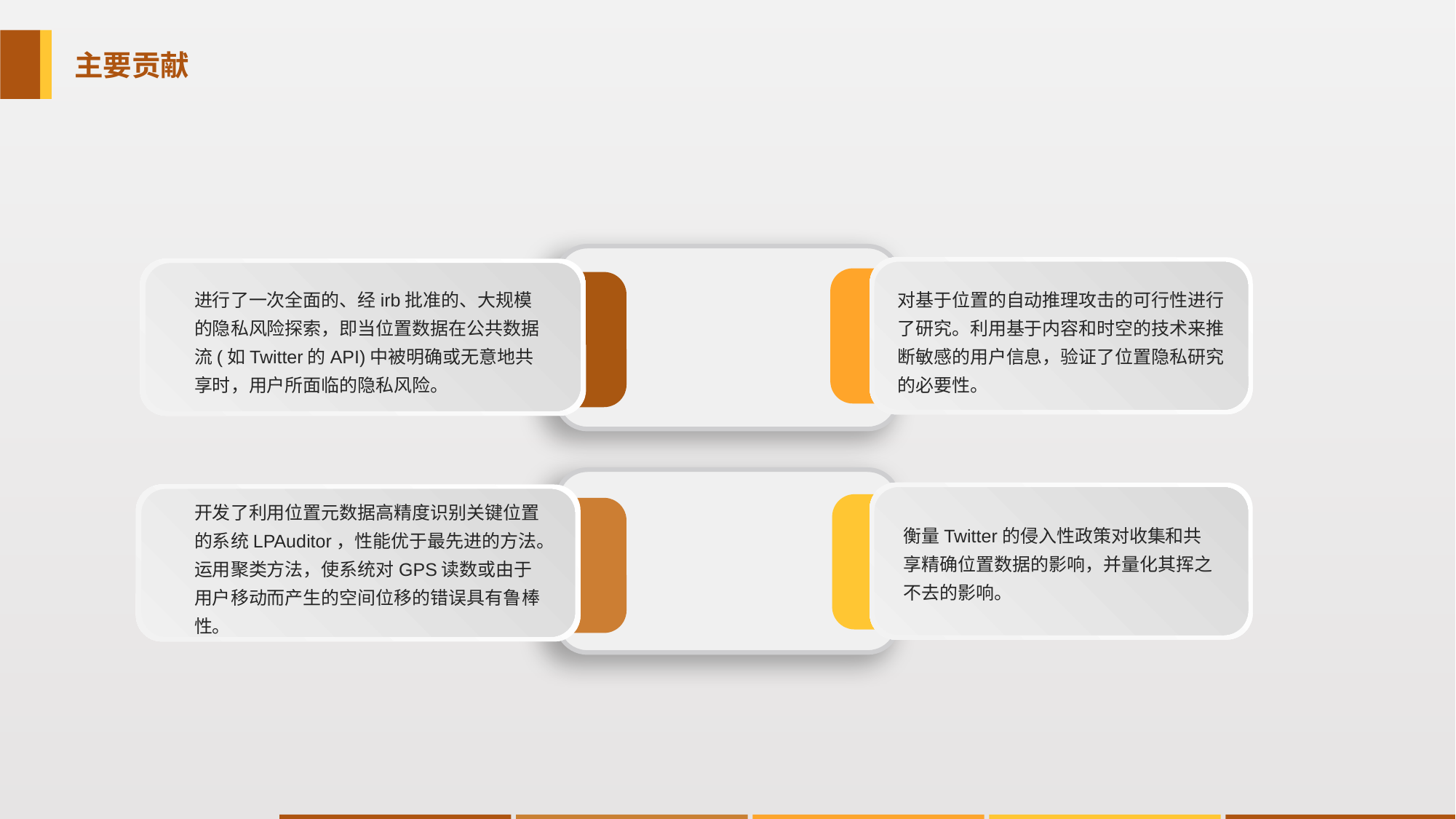

主要贡献

进行了一次全面的、经irb批准的、大规模的隐私风险探索，即当位置数据在公共数据流(如Twitter的API)中被明确或无意地共享时，用户所面临的隐私风险。
对基于位置的自动推理攻击的可行性进行了研究。利用基于内容和时空的技术来推断敏感的用户信息，验证了位置隐私研究的必要性。

开发了利用位置元数据高精度识别关键位置的系统LPAuditor，性能优于最先进的方法。运用聚类方法，使系统对GPS读数或由于用户移动而产生的空间位移的错误具有鲁棒性。

衡量Twitter的侵入性政策对收集和共享精确位置数据的影响，并量化其挥之不去的影响。